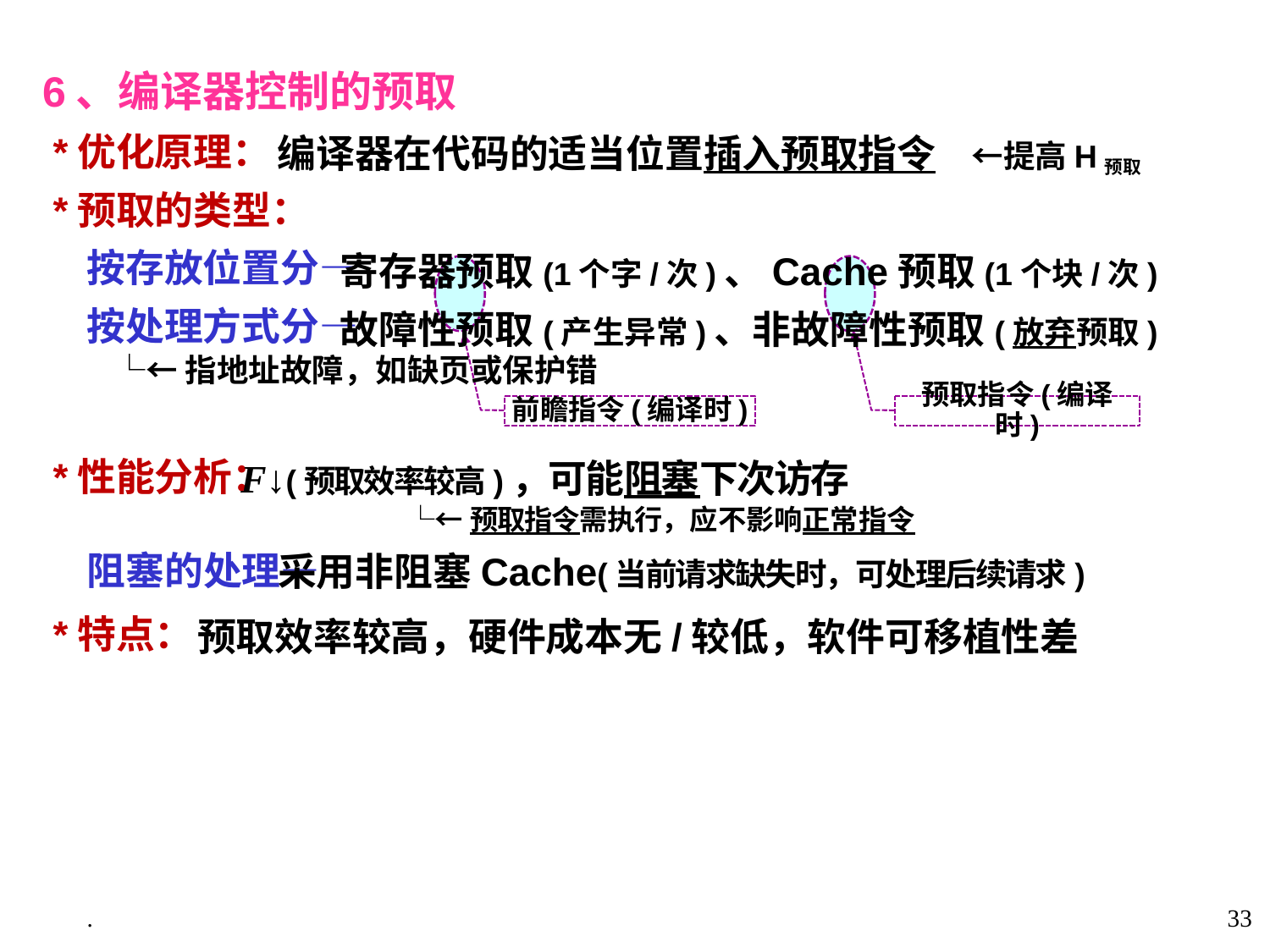

6、编译器控制的预取
 *优化原理：
 *预取的类型：
    按存放位置分—
    按处理方式分—
          └←指地址故障，如缺页或保护错

 *性能分析：

    阻塞的处理—
 *特点：
编译器在代码的适当位置插入预取指令    ←提高H预取

      寄存器预取(1个字/次)、Cache预取(1个块/次)
      故障性预取(产生异常)、非故障性预取(放弃预取)

预取指令(编译时)
前瞻指令(编译时)
    F↓(预取效率较高)，可能阻塞下次访存
                                 └←预取指令需执行，应不影响正常指令
        采用非阻塞Cache(当前请求缺失时，可处理后续请求)
预取效率较高，硬件成本无/较低，软件可移植性差
.
33